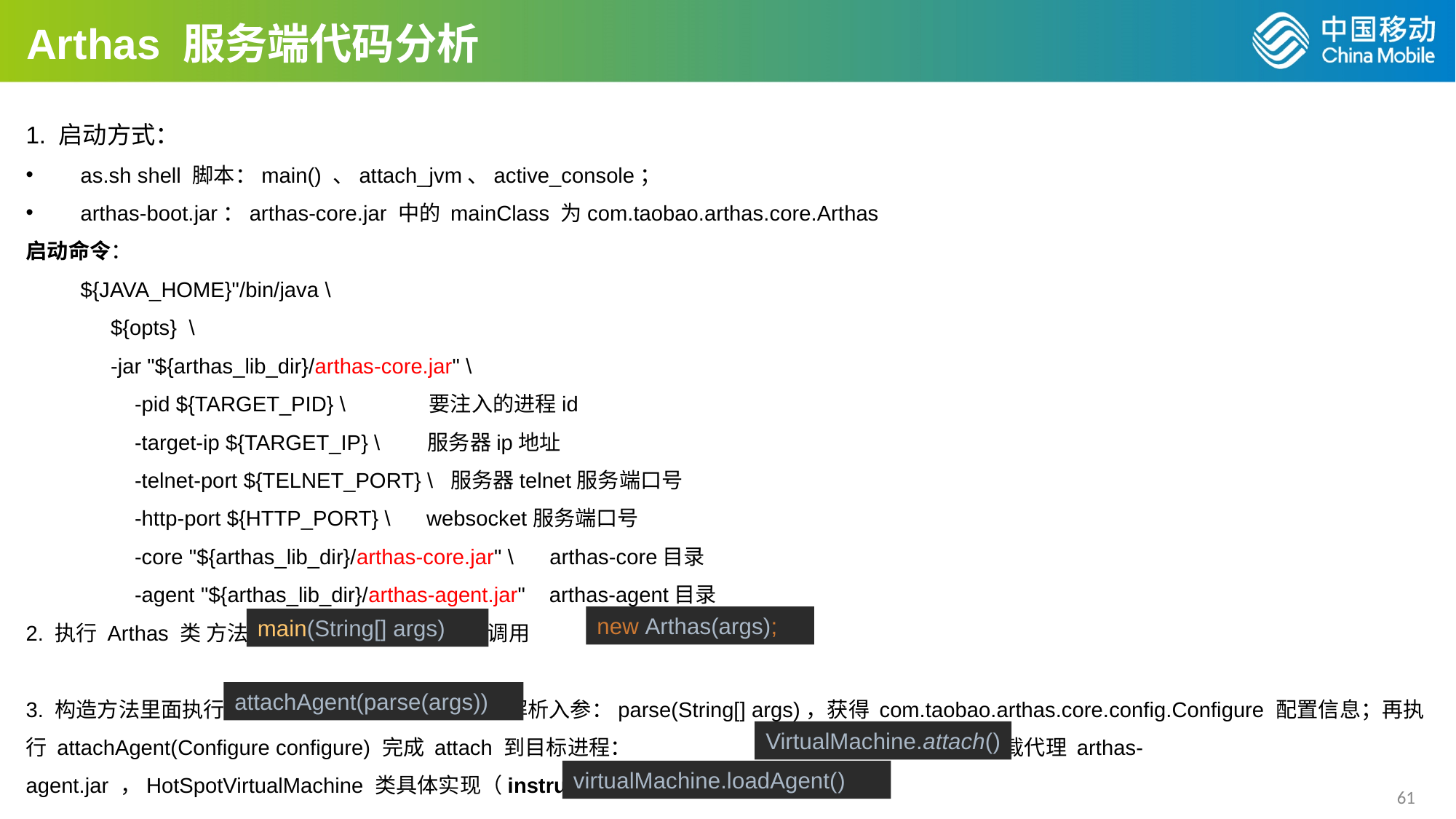

Arthas 服务端代码分析
1. 启动方式：
as.sh shell 脚本：main() 、attach_jvm、active_console；
arthas-boot.jar：arthas-core.jar 中的 mainClass 为com.taobao.arthas.core.Arthas
启动命令：
${JAVA_HOME}"/bin/java \
     ${opts}  \
     -jar "${arthas_lib_dir}/arthas-core.jar" \
         -pid ${TARGET_PID} \             要注入的进程id
         -target-ip ${TARGET_IP} \       服务器ip地址
         -telnet-port ${TELNET_PORT} \  服务器telnet服务端口号
         -http-port ${HTTP_PORT} \      websocket服务端口号
         -core "${arthas_lib_dir}/arthas-core.jar" \      arthas-core目录
         -agent "${arthas_lib_dir}/arthas-agent.jar"    arthas-agent目录
2. 执行 Arthas 类 方法                                ，     里面调用 		     构造方法；

3. 构造方法里面执行                                      ，        ，先解析入参：parse(String[] args)，获得 com.taobao.arthas.core.config.Configure 配置信息；再执行 attachAgent(Configure configure) 完成 attach 到目标进程：			    ，最后加载代理 arthas-agent.jar ，HotSpotVirtualMachine 类具体实现（instrument）：

new Arthas(args);
main(String[] args)
attachAgent(parse(args))
VirtualMachine.attach()
virtualMachine.loadAgent()